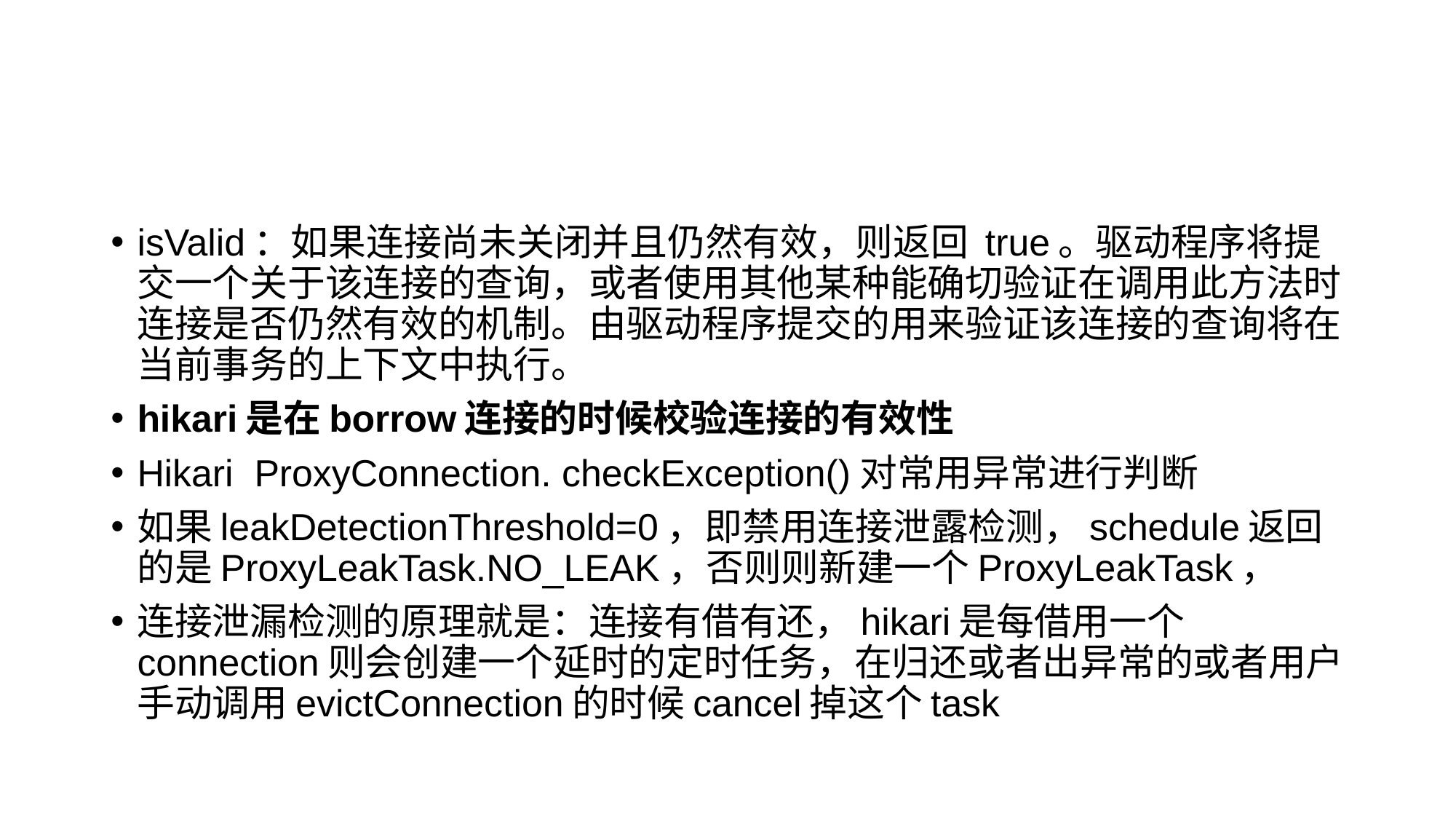

#
isValid：如果连接尚未关闭并且仍然有效，则返回 true。驱动程序将提交一个关于该连接的查询，或者使用其他某种能确切验证在调用此方法时连接是否仍然有效的机制。由驱动程序提交的用来验证该连接的查询将在当前事务的上下文中执行。
hikari是在borrow连接的时候校验连接的有效性
Hikari  ProxyConnection. checkException()对常用异常进行判断
如果leakDetectionThreshold=0，即禁用连接泄露检测，schedule返回的是ProxyLeakTask.NO_LEAK，否则则新建一个ProxyLeakTask，
连接泄漏检测的原理就是：连接有借有还，hikari是每借用一个connection则会创建一个延时的定时任务，在归还或者出异常的或者用户手动调用evictConnection的时候cancel掉这个task